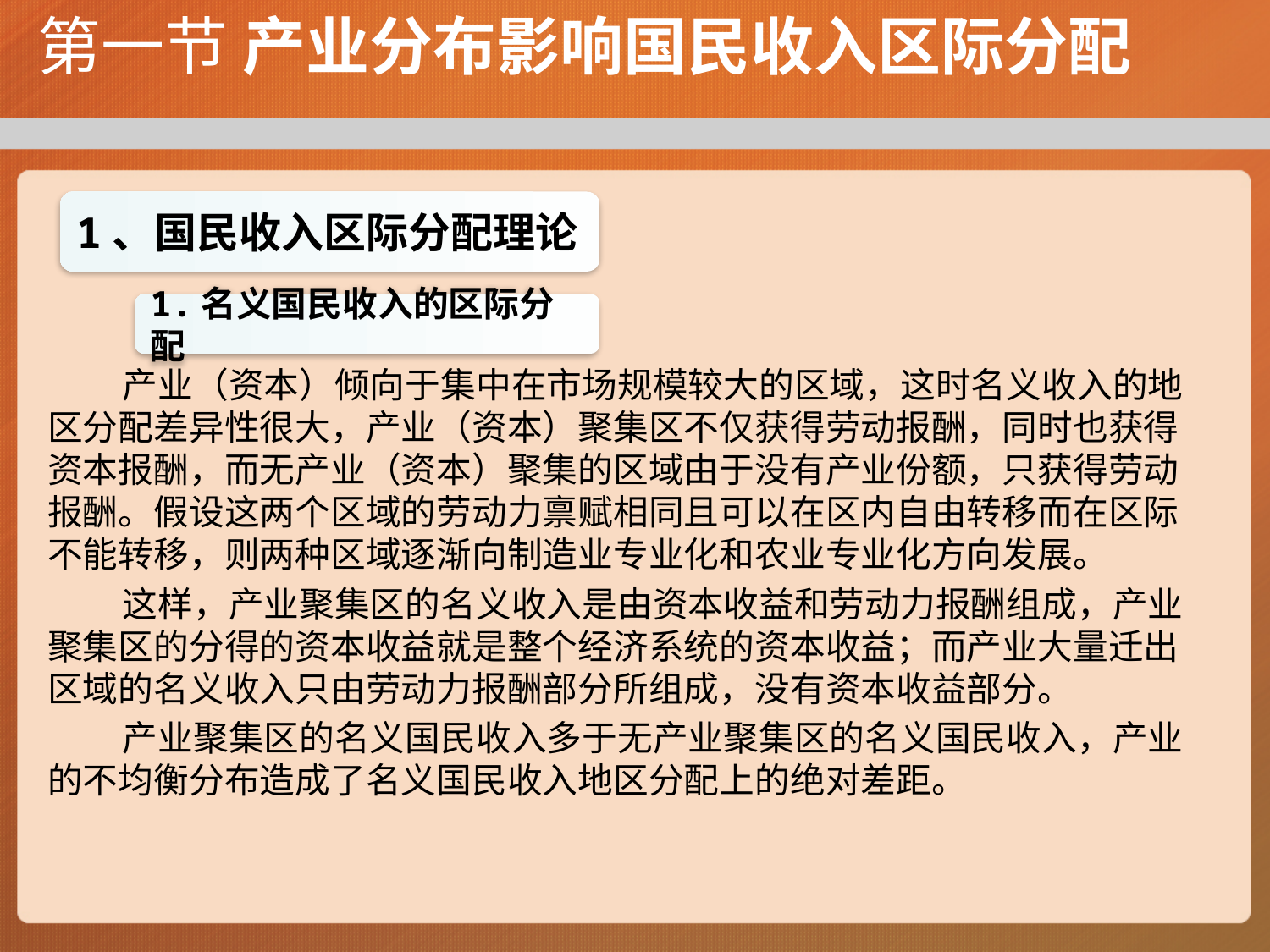

# 第一节 产业分布影响国民收入区际分配

产业（资本）倾向于集中在市场规模较大的区域，这时名义收入的地区分配差异性很大，产业（资本）聚集区不仅获得劳动报酬，同时也获得资本报酬，而无产业（资本）聚集的区域由于没有产业份额，只获得劳动报酬。假设这两个区域的劳动力禀赋相同且可以在区内自由转移而在区际不能转移，则两种区域逐渐向制造业专业化和农业专业化方向发展。
这样，产业聚集区的名义收入是由资本收益和劳动力报酬组成，产业聚集区的分得的资本收益就是整个经济系统的资本收益；而产业大量迁出区域的名义收入只由劳动力报酬部分所组成，没有资本收益部分。
产业聚集区的名义国民收入多于无产业聚集区的名义国民收入，产业的不均衡分布造成了名义国民收入地区分配上的绝对差距。
1、国民收入区际分配理论
1.名义国民收入的区际分配